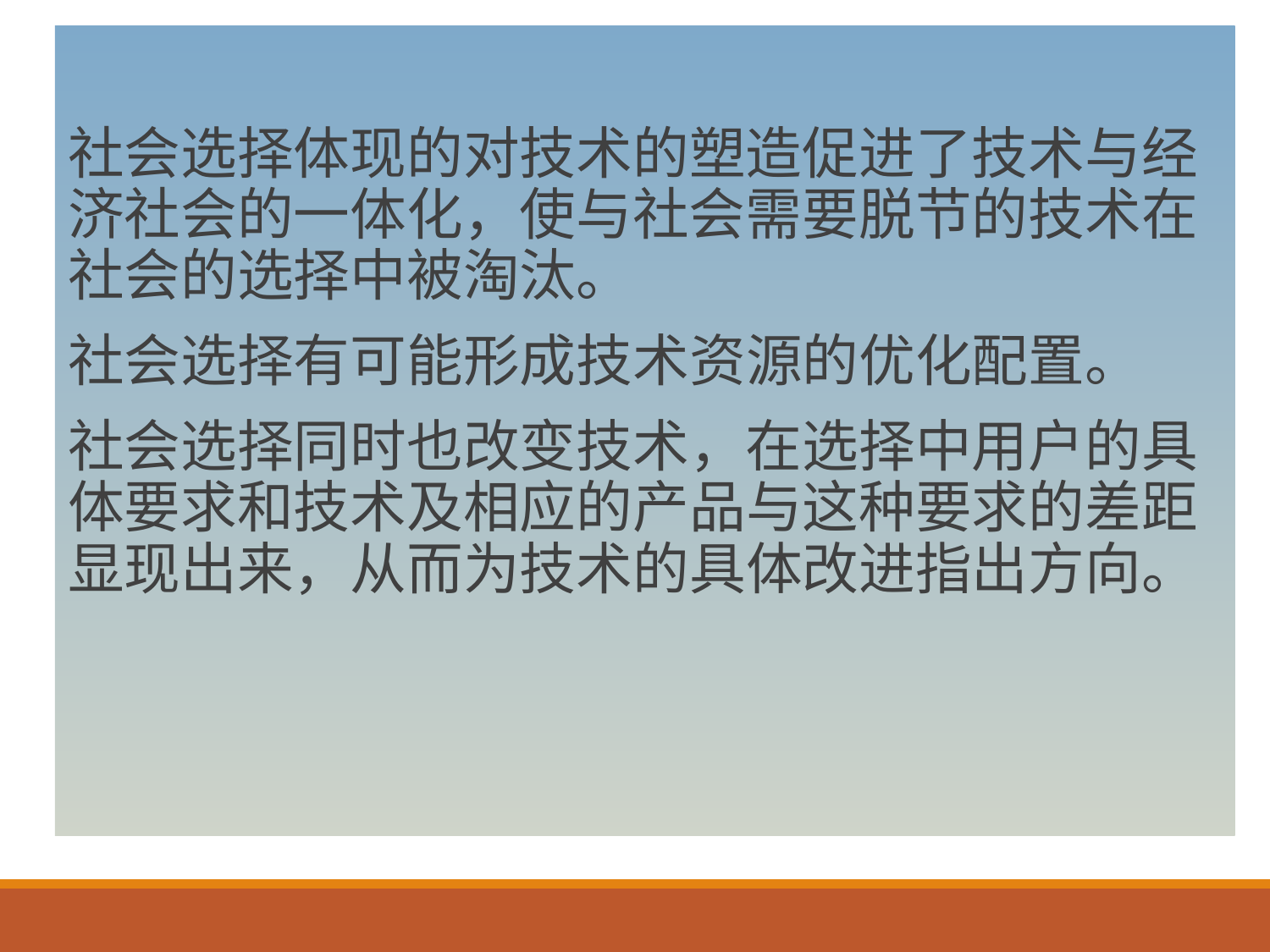

社会选择体现的对技术的塑造促进了技术与经济社会的一体化，使与社会需要脱节的技术在社会的选择中被淘汰。
社会选择有可能形成技术资源的优化配置。
社会选择同时也改变技术，在选择中用户的具体要求和技术及相应的产品与这种要求的差距显现出来，从而为技术的具体改进指出方向。